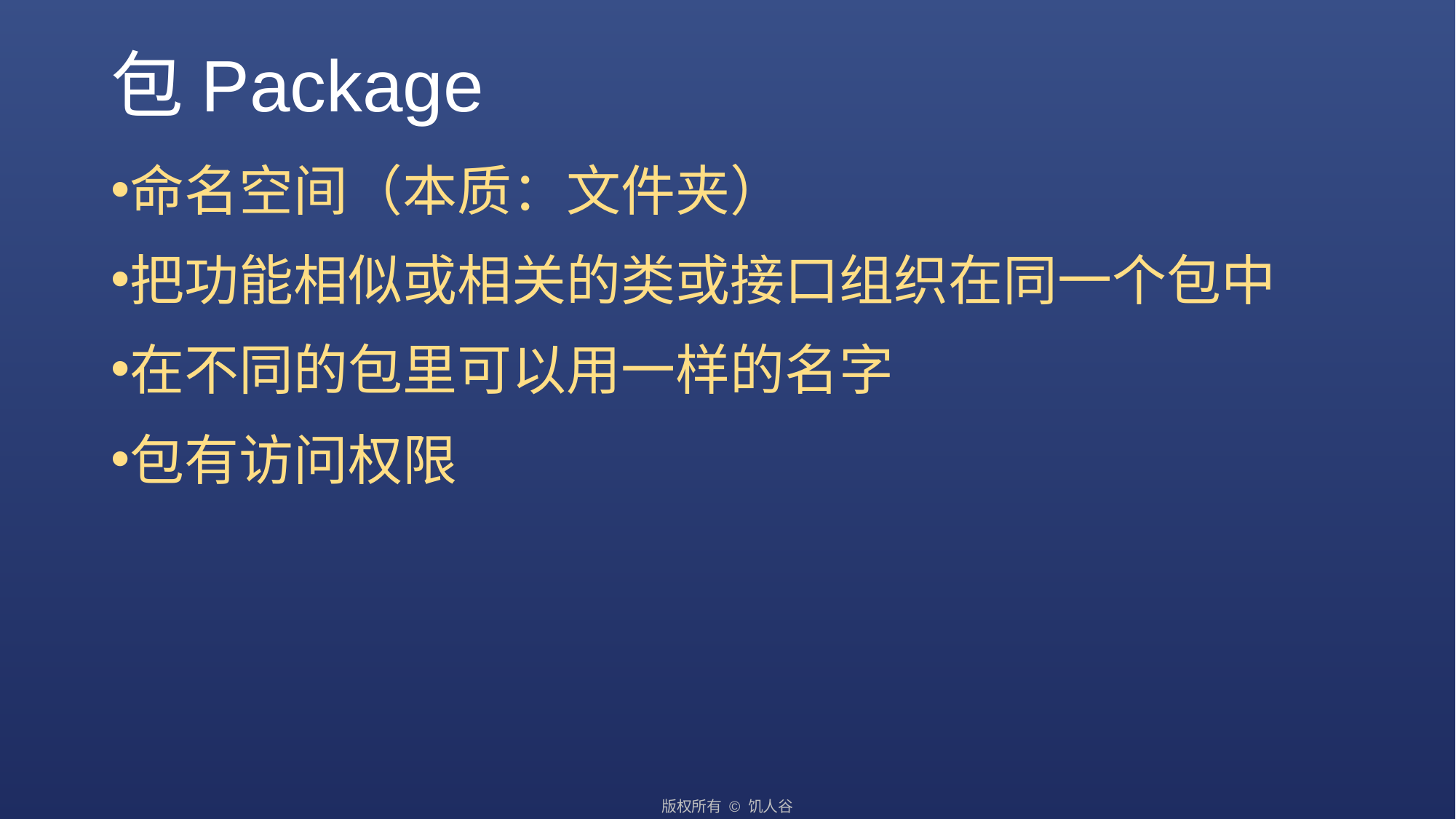

# 包Package
命名空间（本质：文件夹）
把功能相似或相关的类或接口组织在同一个包中
在不同的包里可以用一样的名字
包有访问权限